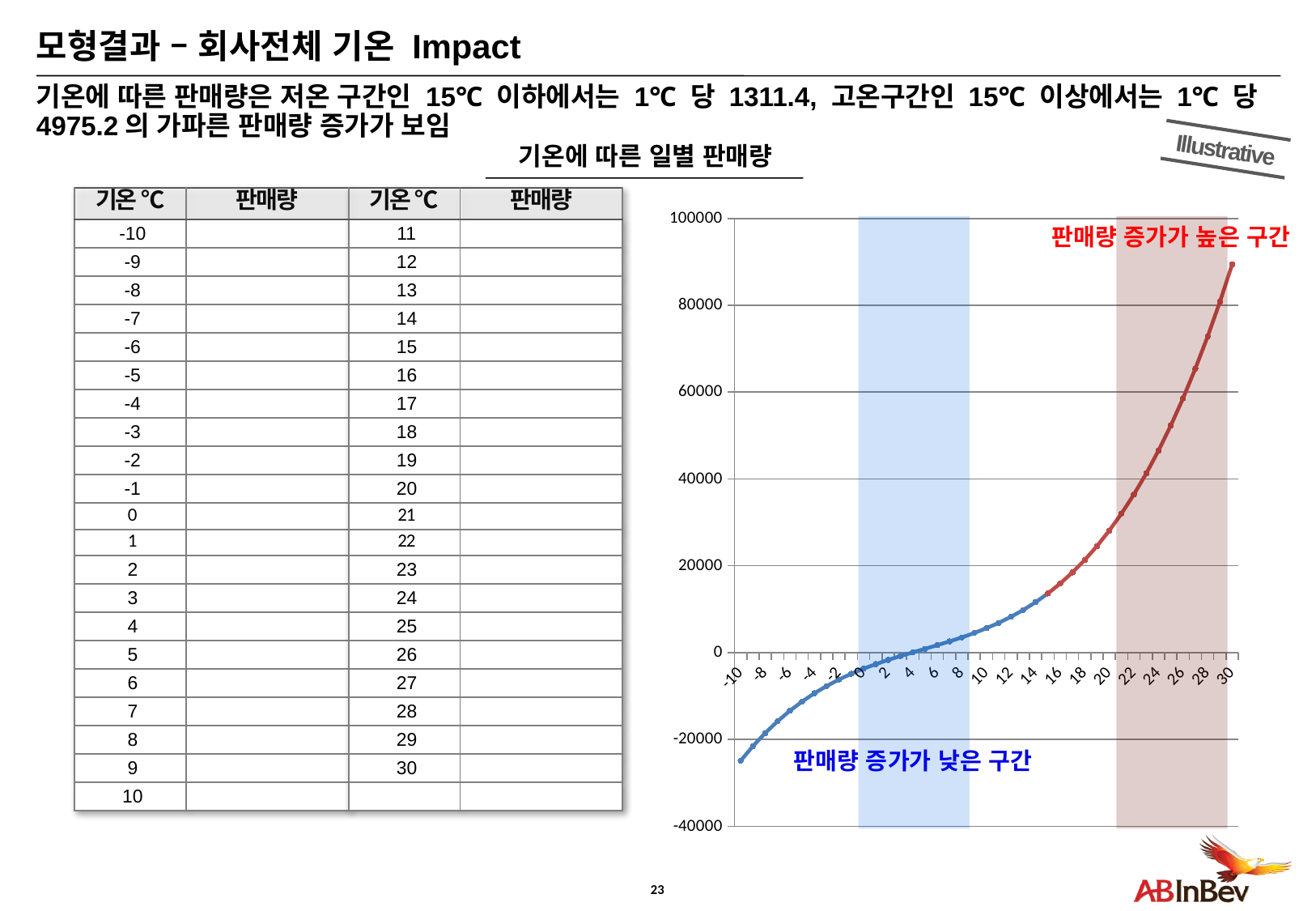

# 모형결과 – 회사전체 기온 Impact
기온에 따른 판매량은 저온 구간인 15℃ 이하에서는 1℃ 당 1311.4, 고온구간인 15℃ 이상에서는 1℃ 당 4975.2의 가파른 판매량 증가가 보임
Illustrative

기온에 따른 일별 판매량

| 기온 ℃ | 판매량 |
| --- | --- |
| -10 |  |
| -9 |  |
| -8 |  |
| -7 |  |
| -6 |  |
| -5 |  |
| -4 |  |
| -3 |  |
| -2 |  |
| -1 |  |
| 0 |  |
| 1 |  |
| 2 |  |
| 3 |  |
| 4 |  |
| 5 |  |
| 6 |  |
| 7 |  |
| 8 |  |
| 9 |  |
| 10 |  |
| 기온 ℃ | 판매량 |
| --- | --- |
| 11 |  |
| 12 |  |
| 13 |  |
| 14 |  |
| 15 |  |
| 16 |  |
| 17 |  |
| 18 |  |
| 19 |  |
| 20 |  |
| 21 |  |
| 22 |  |
| 23 |  |
| 24 |  |
| 25 |  |
| 26 |  |
| 27 |  |
| 28 |  |
| 29 |  |
| 30 |  |
|  |  |

### Chart

| Category | 판매량  | 판매량 2 |
|---|---|---|
| -10 | -24900.3 | None |
| -9 | -21537.4 | None |
| -8 | -18516.8 | None |
| -7 | -15813.5 | None |
| -6 | -13402.9 | None |
| -5 | -11260.2 | None |
| -4 | -9360.7 | None |
| -3 | -7679.5 | None |
| -2 | -6191.8 | None |
| -1 | -4872.900000000001 | None |
| 0 | -3697.9 | None |
| 1 | -2642.1 | None |
| 2 | -1680.5 | None |
| 3 | -788.3 | None |
| 4 | 59.5 | None |
| 5 | 887.9 | None |
| 6 | 1721.8 | None |
| 7 | 2586.3 | None |
| 8 | 3506.4 | None |
| 9 | 4507.5 | None |
| 10 | 5614.6 | None |
| 11 | 6853.0 | None |
| 12 | 8248.2 | None |
| 13 | 9825.4 | None |
| 14 | 11610.1 | None |
| 15 | 13627.9 | 13627.9 |
| 16 | None | 15904.3 |
| 17 | None | 18465.099999999984 |
| 18 | None | 21336.0 |
| 19 | None | 24542.799999999996 |
| 20 | None | 28111.4 |
| 21 | None | 32067.8 |
| 22 | None | 36437.9 |
| 23 | None | 41248.1 |
| 24 | None | 46524.3 |
| 25 | None | 52293.0 |
| 26 | None | 58580.5 |
| 27 | None | 65413.2 |
| 28 | None | 72817.5 |
| 29 | None | 80820.2 |
| 30 | None | 89447.7 |
판매량 증가가 높은 구간

판매량 증가가 낮은 구간